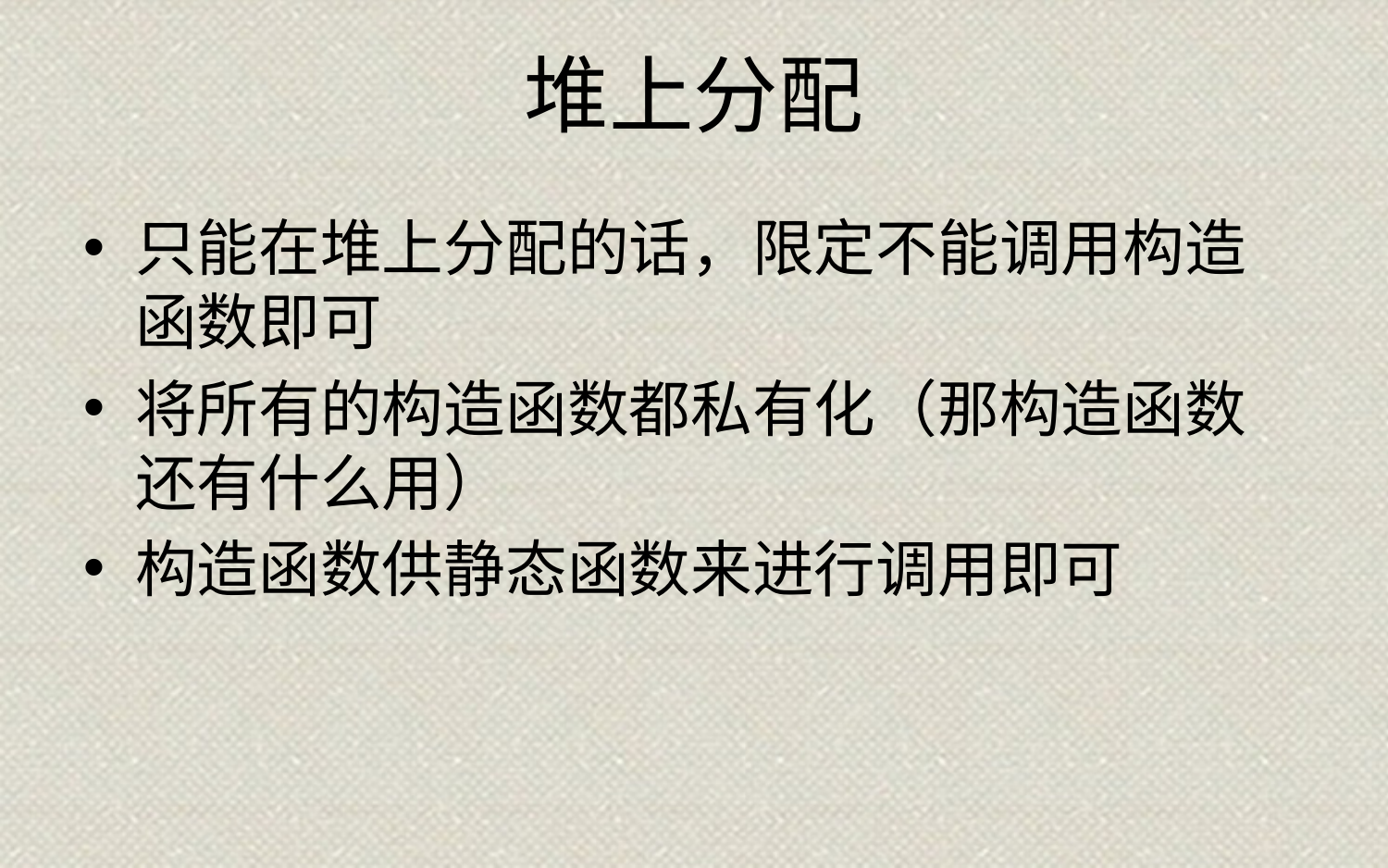

# 堆上分配
只能在堆上分配的话，限定不能调用构造函数即可
将所有的构造函数都私有化（那构造函数还有什么用）
构造函数供静态函数来进行调用即可